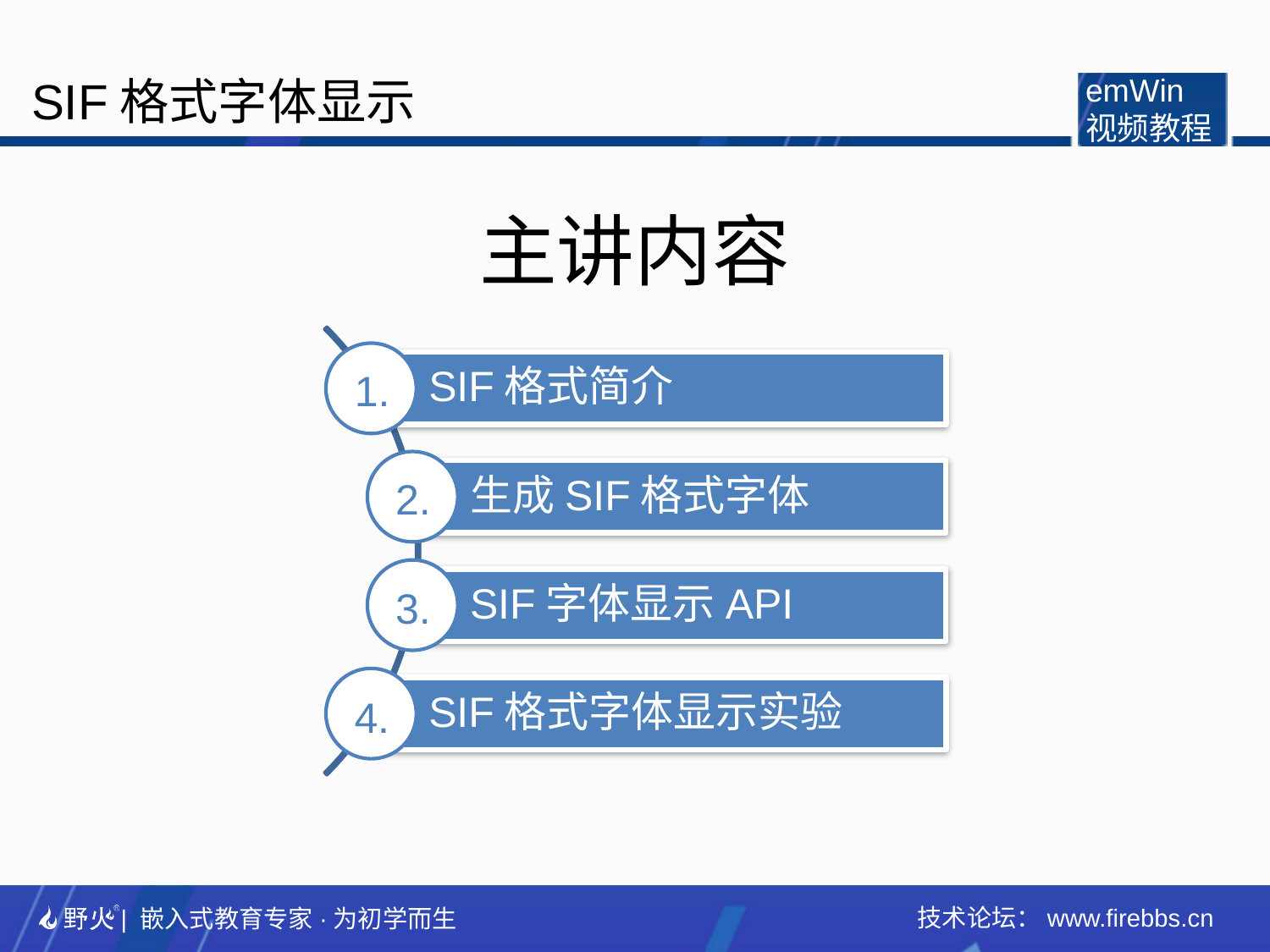

SIF格式字体显示
emWin
视频教程
主讲内容
SIF格式简介
生成SIF格式字体
SIF字体显示API
SIF格式字体显示实验
1.
2.
3.
4.